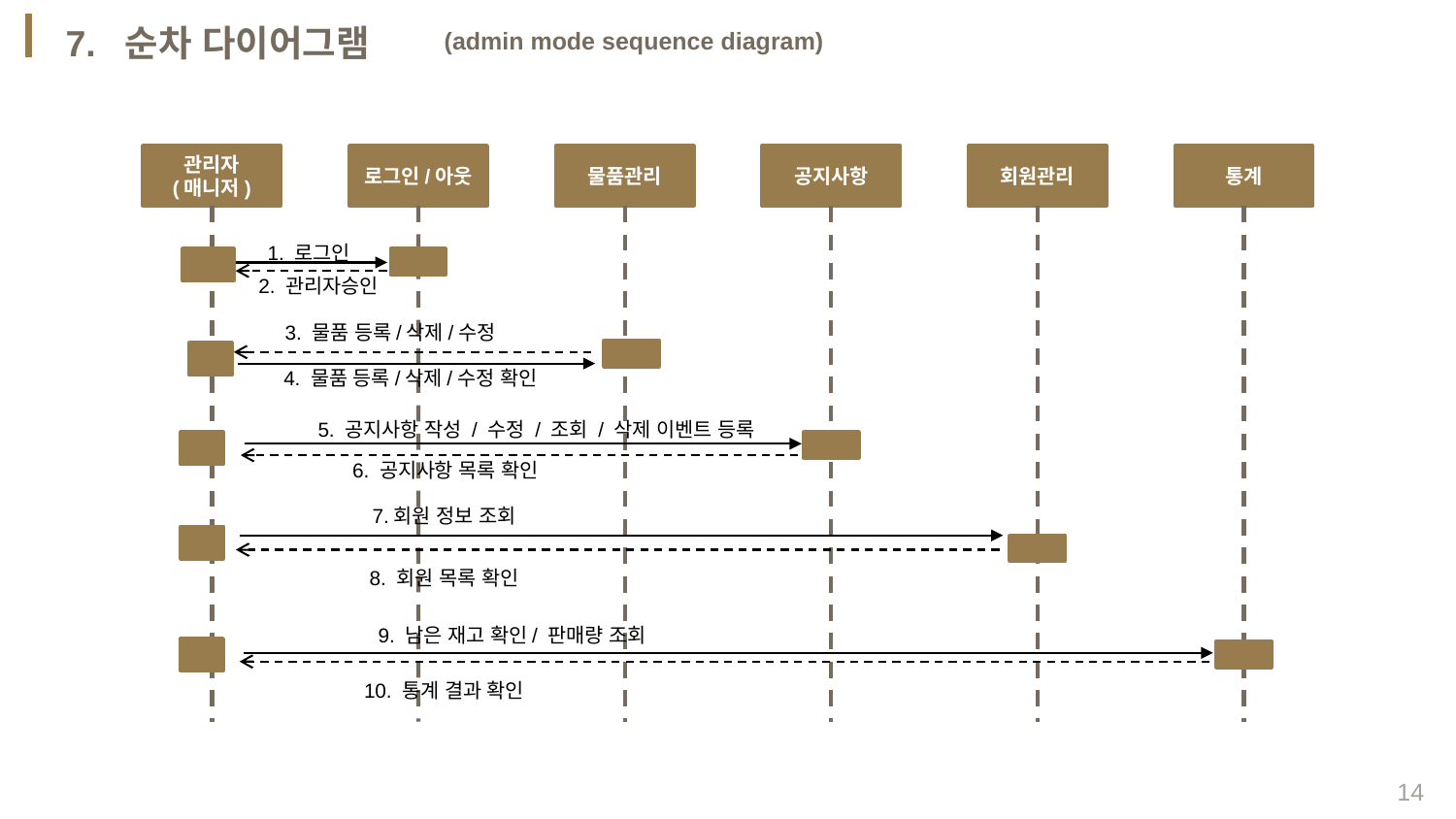

7.  순차 다이어그램
(admin mode sequence diagram)
관리자
(매니저)
로그인/아웃
물품관리
공지사항
회원관리
통계
1. 로그인

2. 관리자승인

5. 공지사항 작성 / 수정 / 조회 / 삭제 이벤트 등록

6. 공지사항 목록 확인
7.회원 정보 조회

8. 회원 목록 확인
9. 남은 재고 확인/ 판매량 조회

10. 통계 결과 확인
3. 물품 등록/삭제/수정

4. 물품 등록/삭제/수정 확인

14